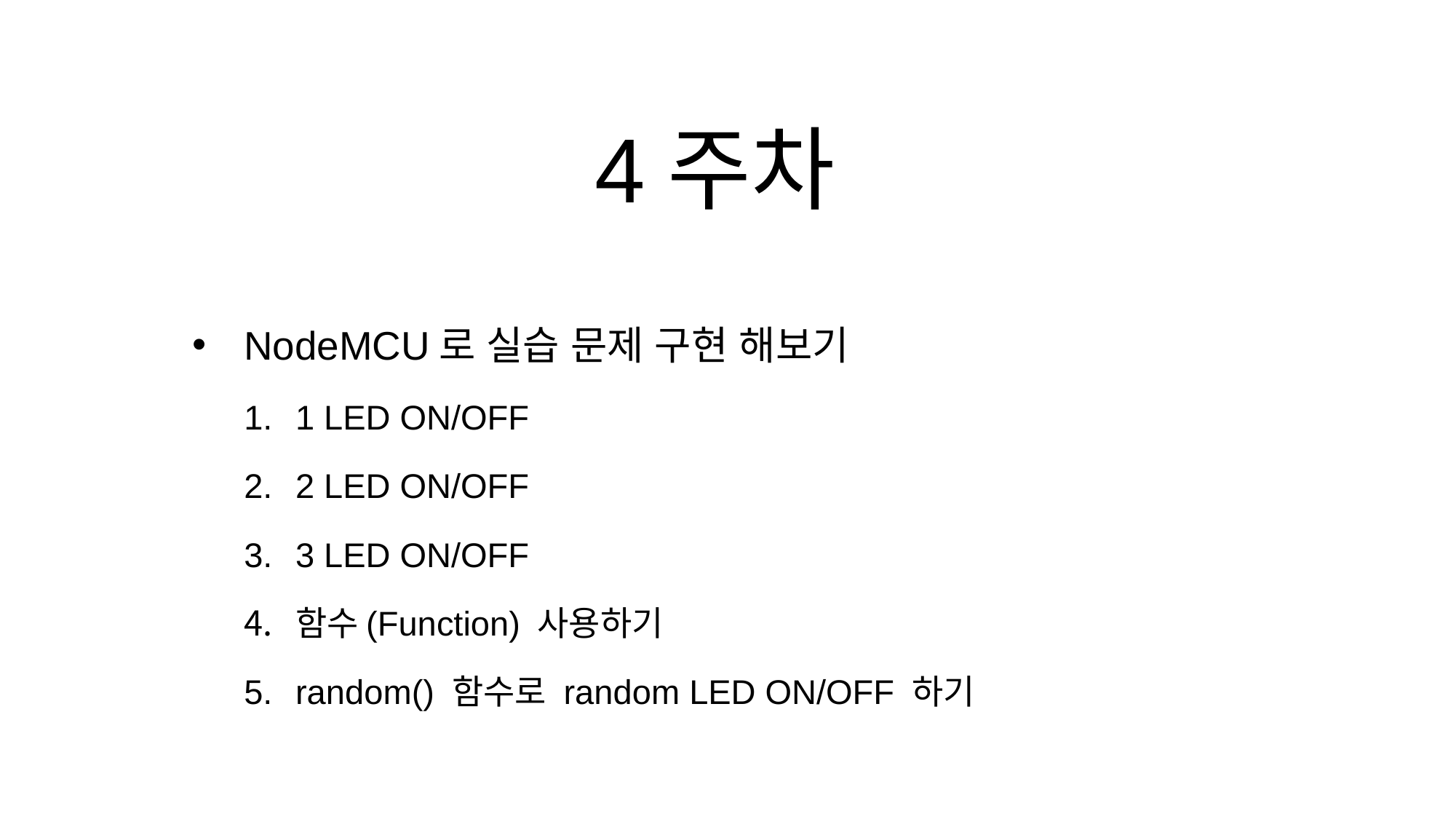

# 4주차
NodeMCU로 실습 문제 구현 해보기
1 LED ON/OFF
2 LED ON/OFF
3 LED ON/OFF
함수(Function) 사용하기
random() 함수로 random LED ON/OFF 하기